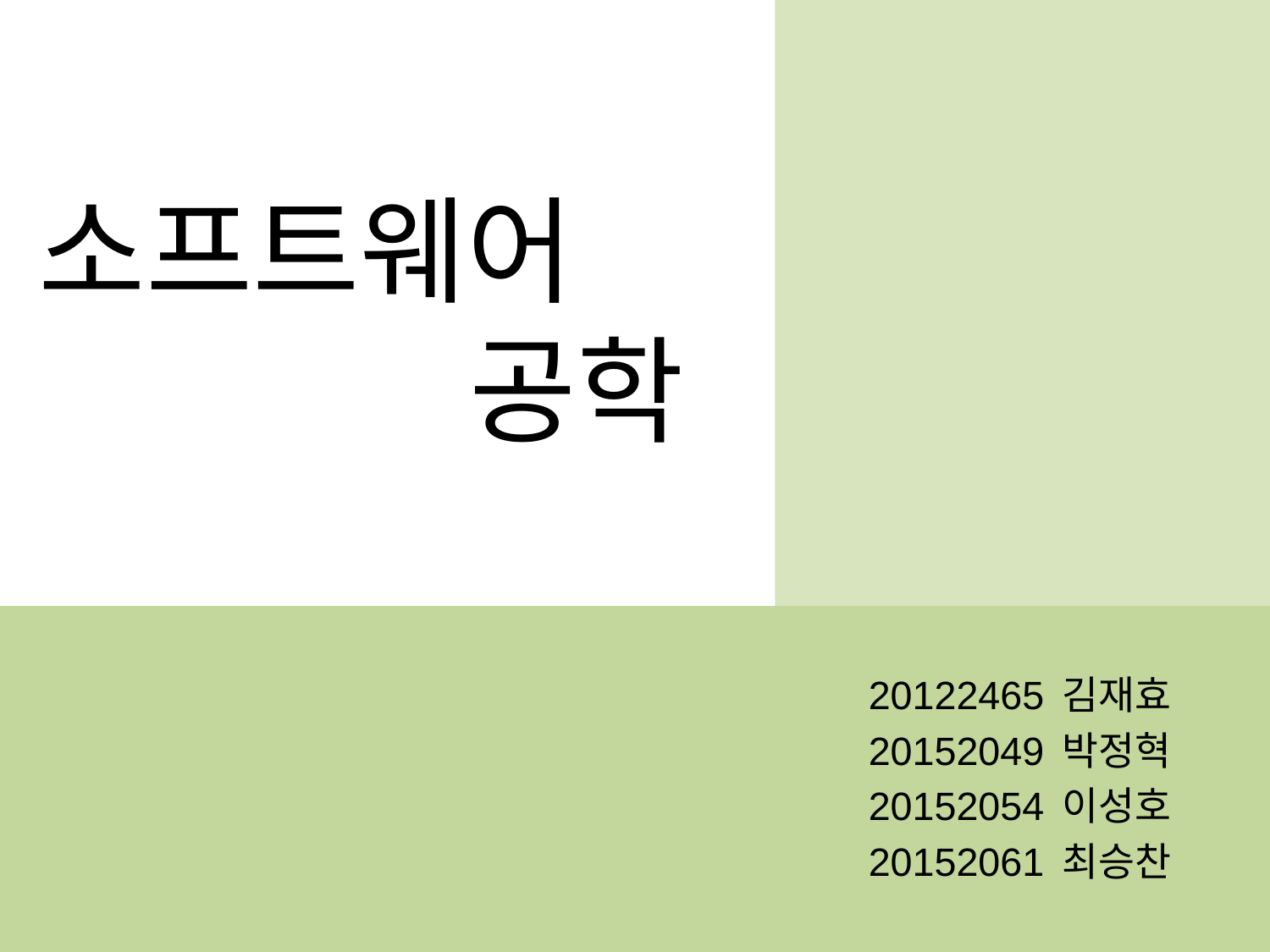

# 소프트웨어 공학

20122465 김재효
20152049 박정혁
20152054 이성호
20152061 최승찬